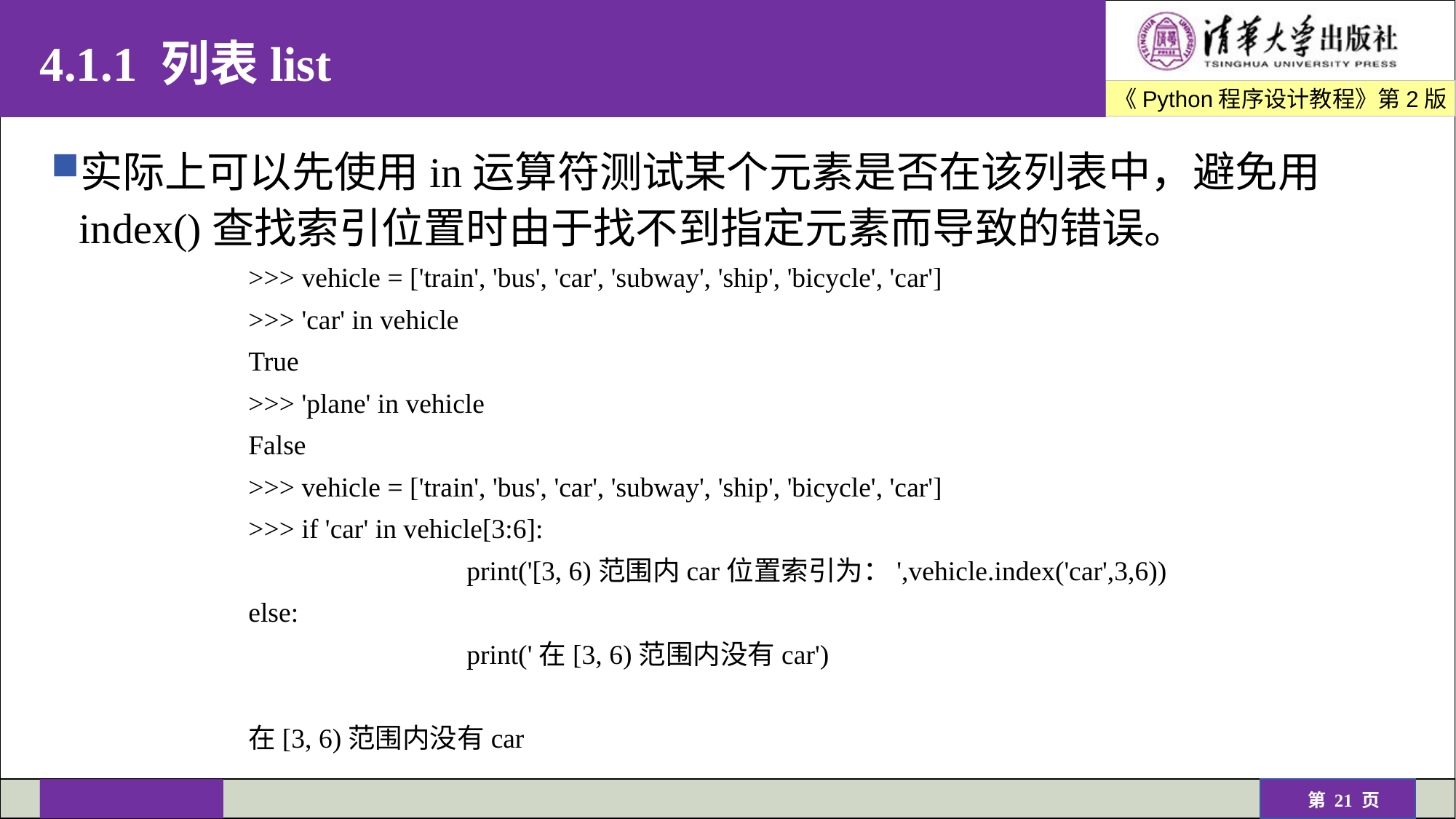

# 4.1.1 列表list
实际上可以先使用in运算符测试某个元素是否在该列表中，避免用index()查找索引位置时由于找不到指定元素而导致的错误。
>>> vehicle = ['train', 'bus', 'car', 'subway', 'ship', 'bicycle', 'car']
>>> 'car' in vehicle
True
>>> 'plane' in vehicle
False
>>> vehicle = ['train', 'bus', 'car', 'subway', 'ship', 'bicycle', 'car']
>>> if 'car' in vehicle[3:6]:
		print('[3, 6)范围内car位置索引为：',vehicle.index('car',3,6))
else:
		print('在[3, 6)范围内没有car')

在[3, 6)范围内没有car